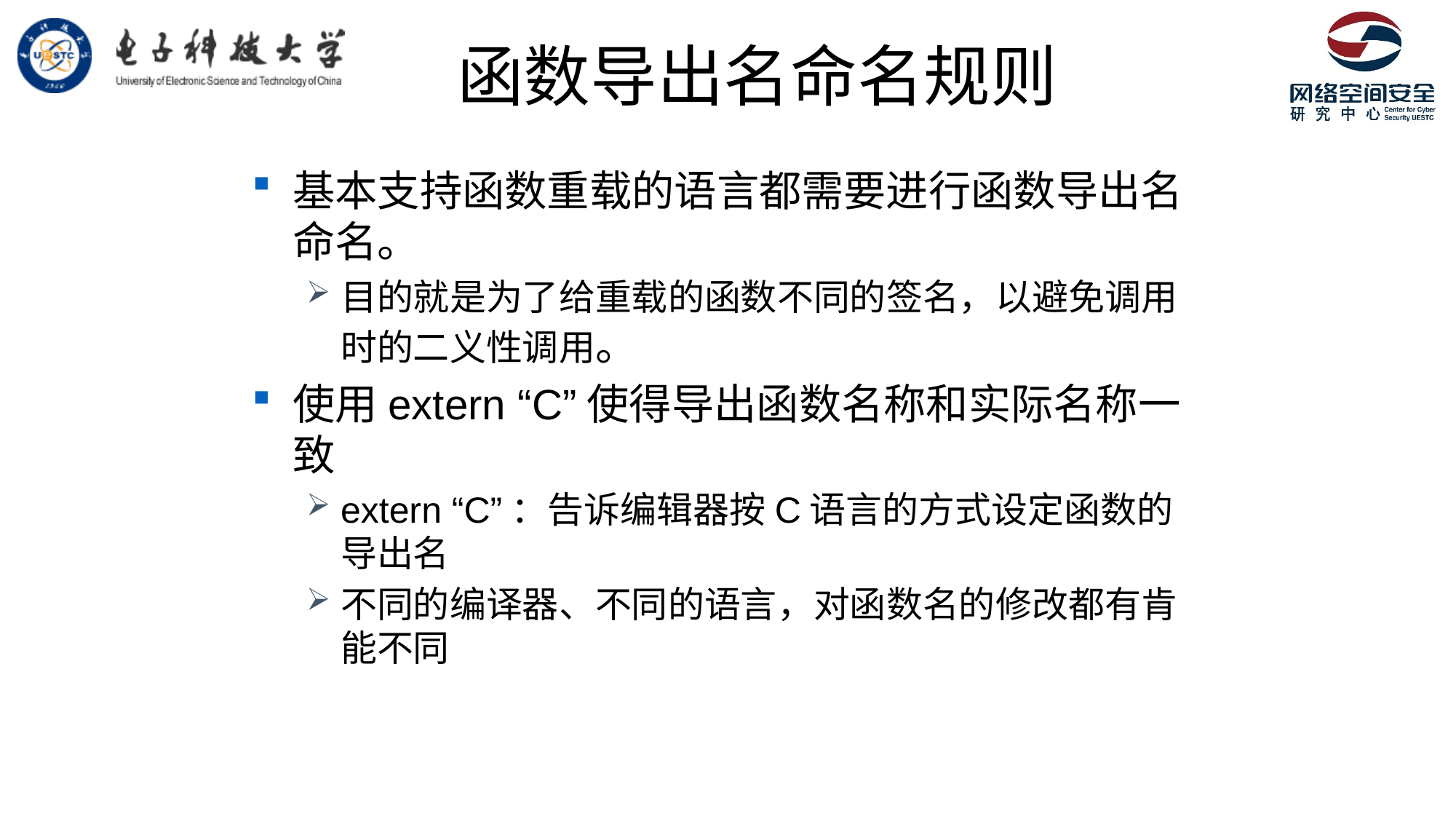

# 函数导出名命名规则
基本支持函数重载的语言都需要进行函数导出名命名。
目的就是为了给重载的函数不同的签名，以避免调用时的二义性调用。
使用extern “C”使得导出函数名称和实际名称一致
extern “C”：告诉编辑器按C语言的方式设定函数的导出名
不同的编译器、不同的语言，对函数名的修改都有肯能不同